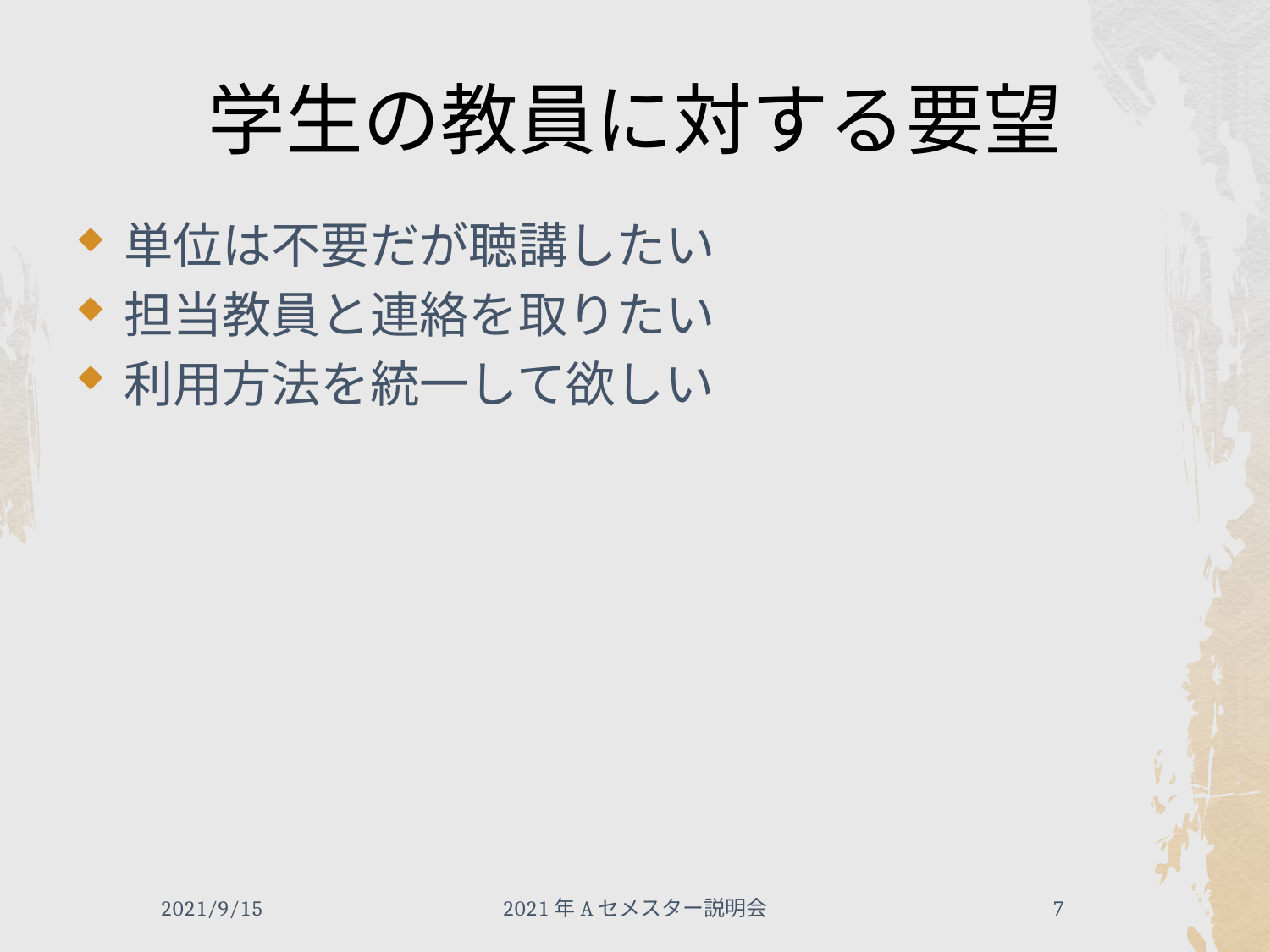

# 学生の教員に対する要望
単位は不要だが聴講したい
担当教員と連絡を取りたい
利用方法を統一して欲しい
2021/9/15
2021年Aセメスター説明会
7